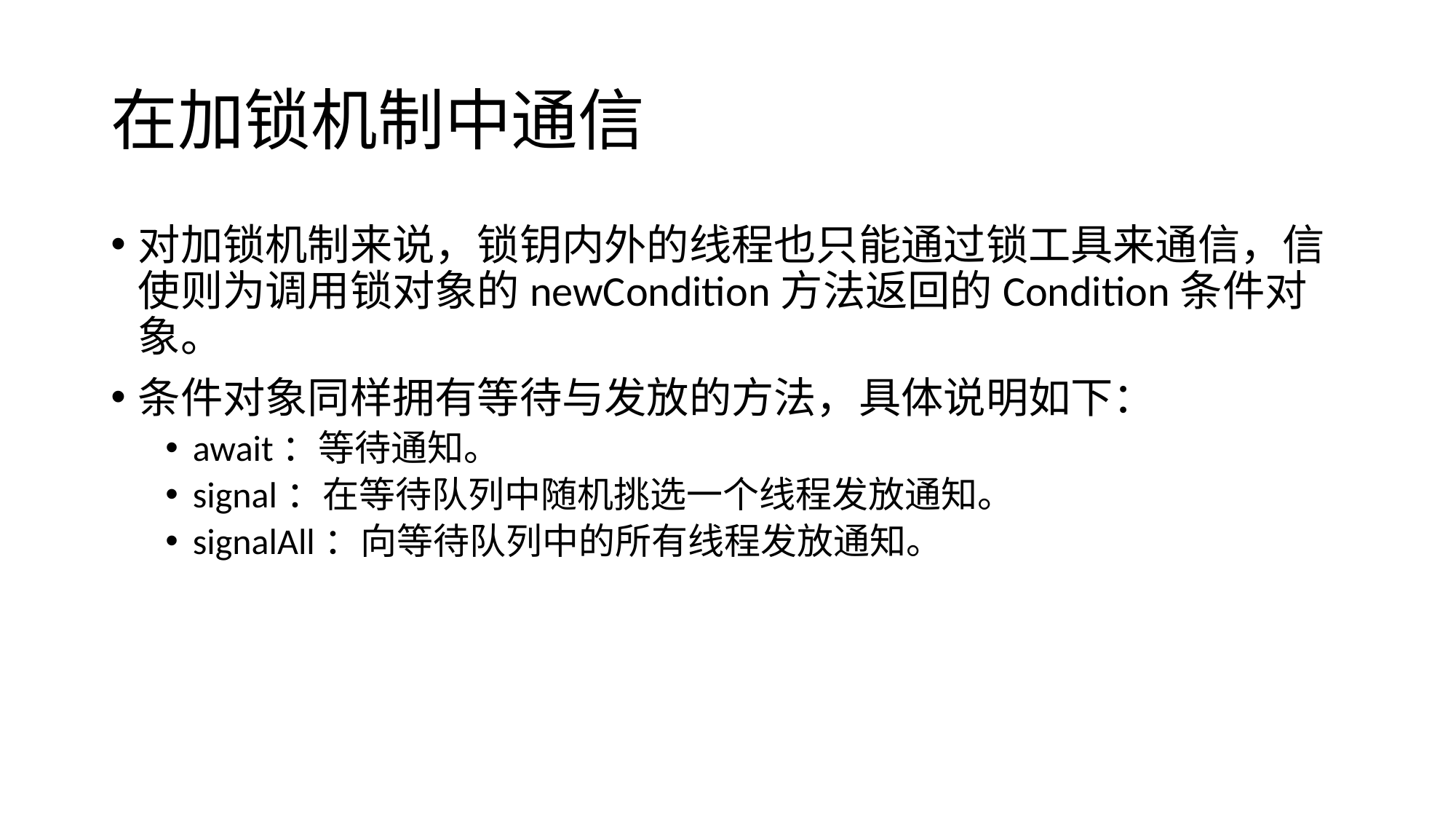

# 在加锁机制中通信
对加锁机制来说，锁钥内外的线程也只能通过锁工具来通信，信使则为调用锁对象的newCondition方法返回的Condition条件对象。
条件对象同样拥有等待与发放的方法，具体说明如下：
await：等待通知。
signal：在等待队列中随机挑选一个线程发放通知。
signalAll：向等待队列中的所有线程发放通知。